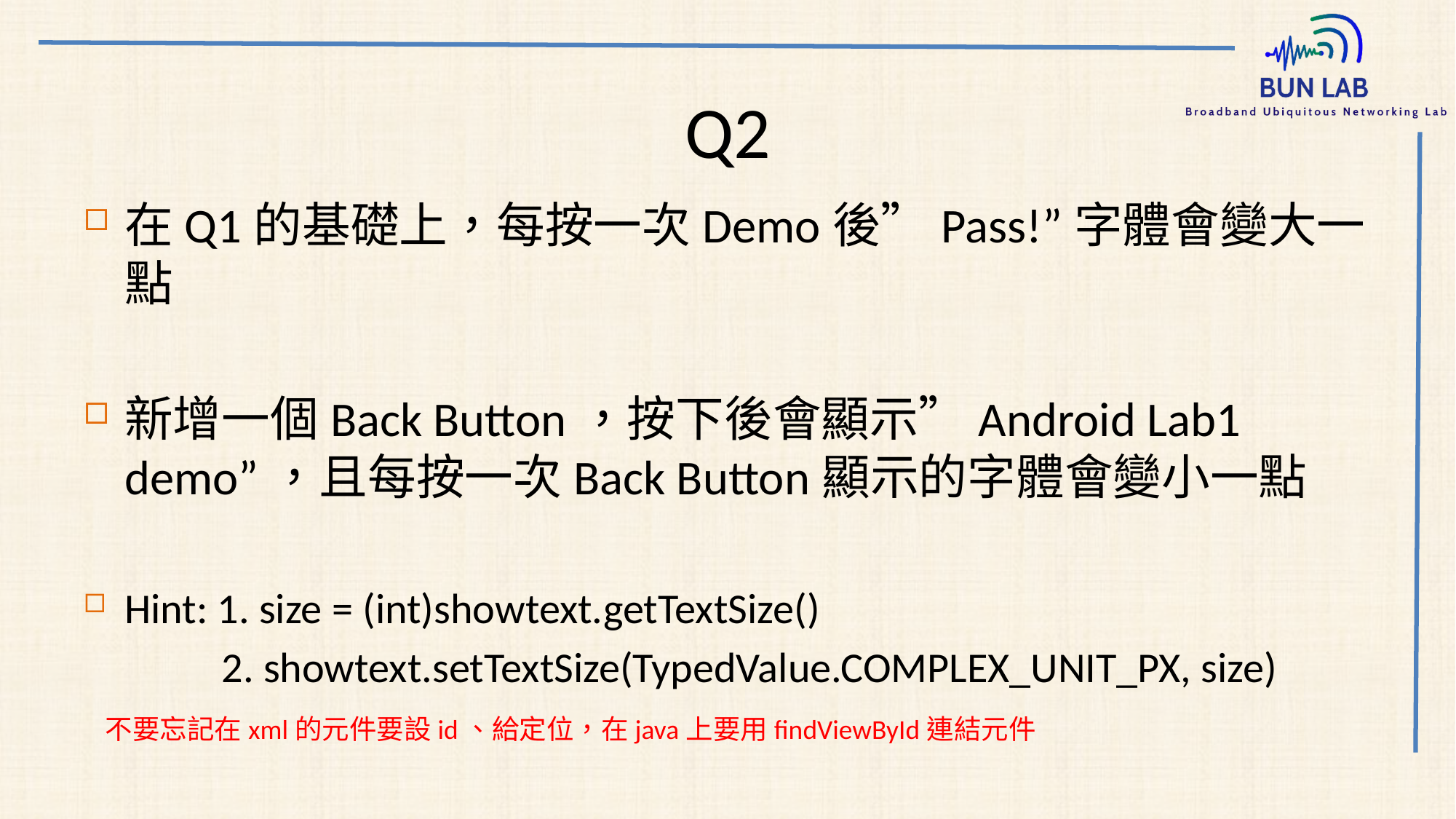

# Q2
在Q1的基礎上，每按一次Demo後”Pass!”字體會變大一點

新增一個Back Button，按下後會顯示”Android Lab1 demo”，且每按一次Back Button顯示的字體會變小一點

Hint: 1. size = (int)showtext.getTextSize()
	   2. showtext.setTextSize(TypedValue.COMPLEX_UNIT_PX, size)
不要忘記在xml的元件要設id、給定位，在java上要用findViewById連結元件